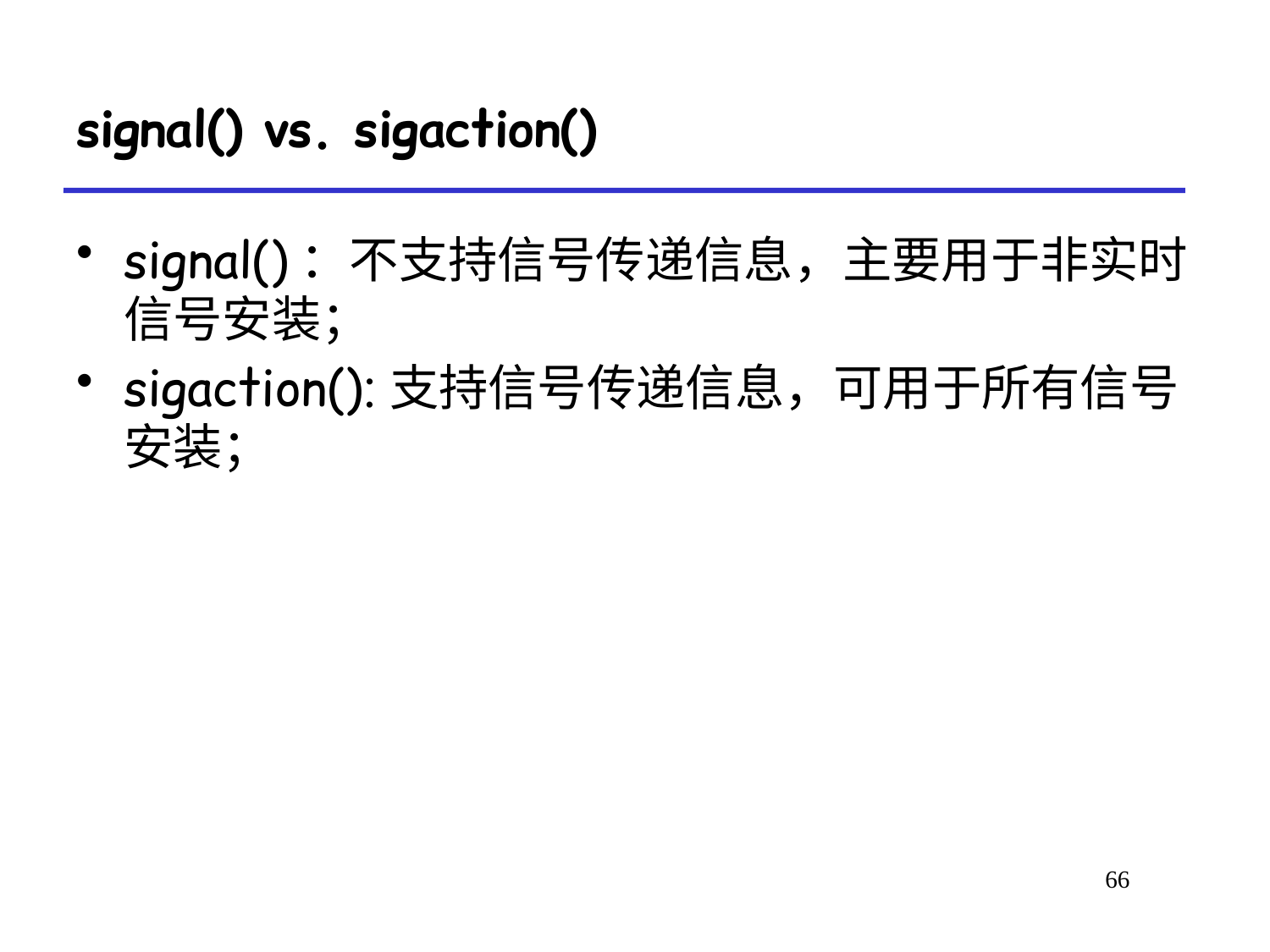

# signal() vs. sigaction()
signal()：不支持信号传递信息，主要用于非实时信号安装；
sigaction():支持信号传递信息，可用于所有信号安装；

66